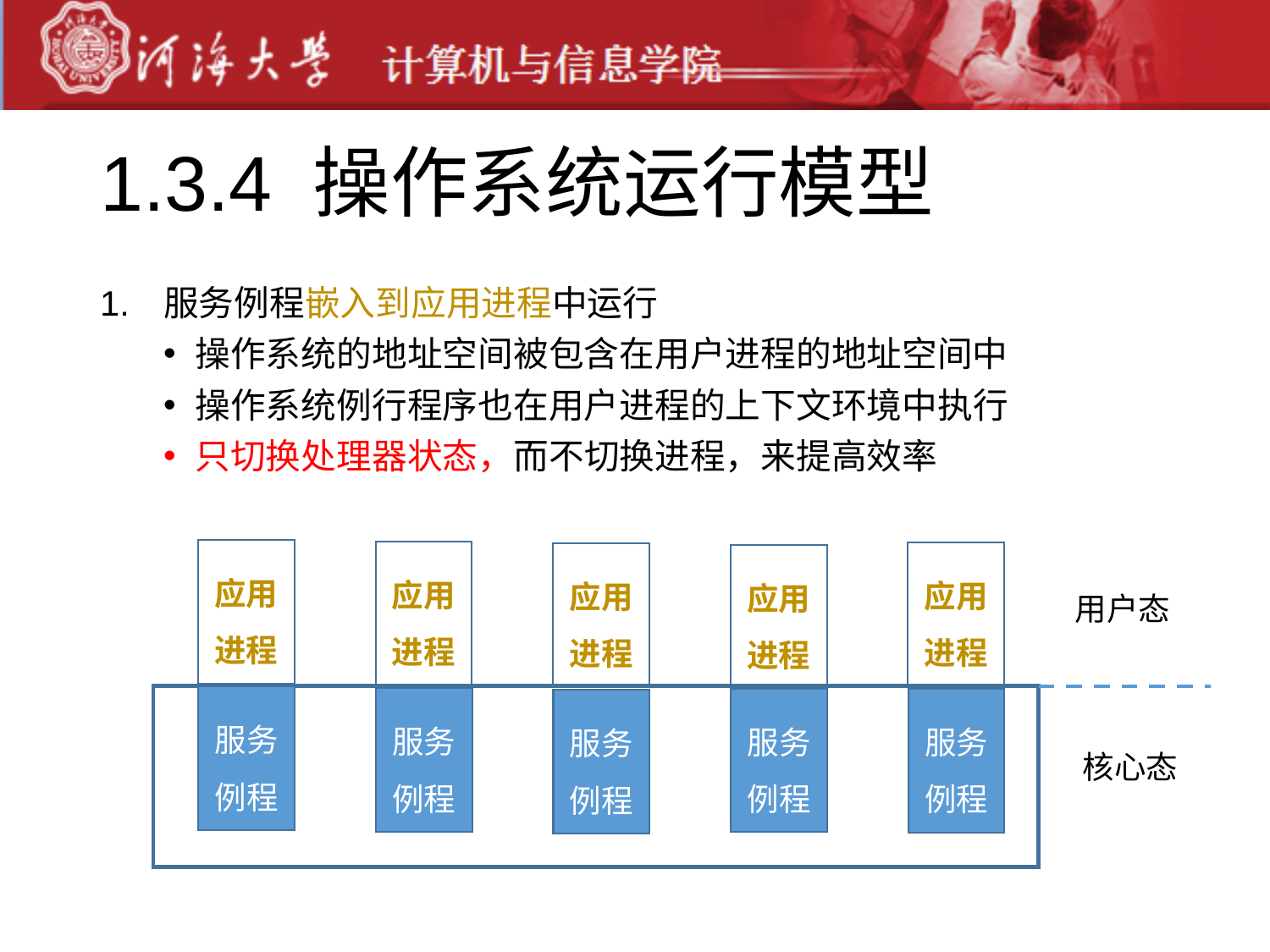

# 1.3.4 操作系统运行模型
服务例程嵌入到应用进程中运行
操作系统的地址空间被包含在用户进程的地址空间中
操作系统例行程序也在用户进程的上下文环境中执行
只切换处理器状态，而不切换进程，来提高效率

应用进程
服务例程
应用进程
服务例程
应用进程
服务例程
应用进程
服务例程
应用进程
服务例程
用户态

核心态